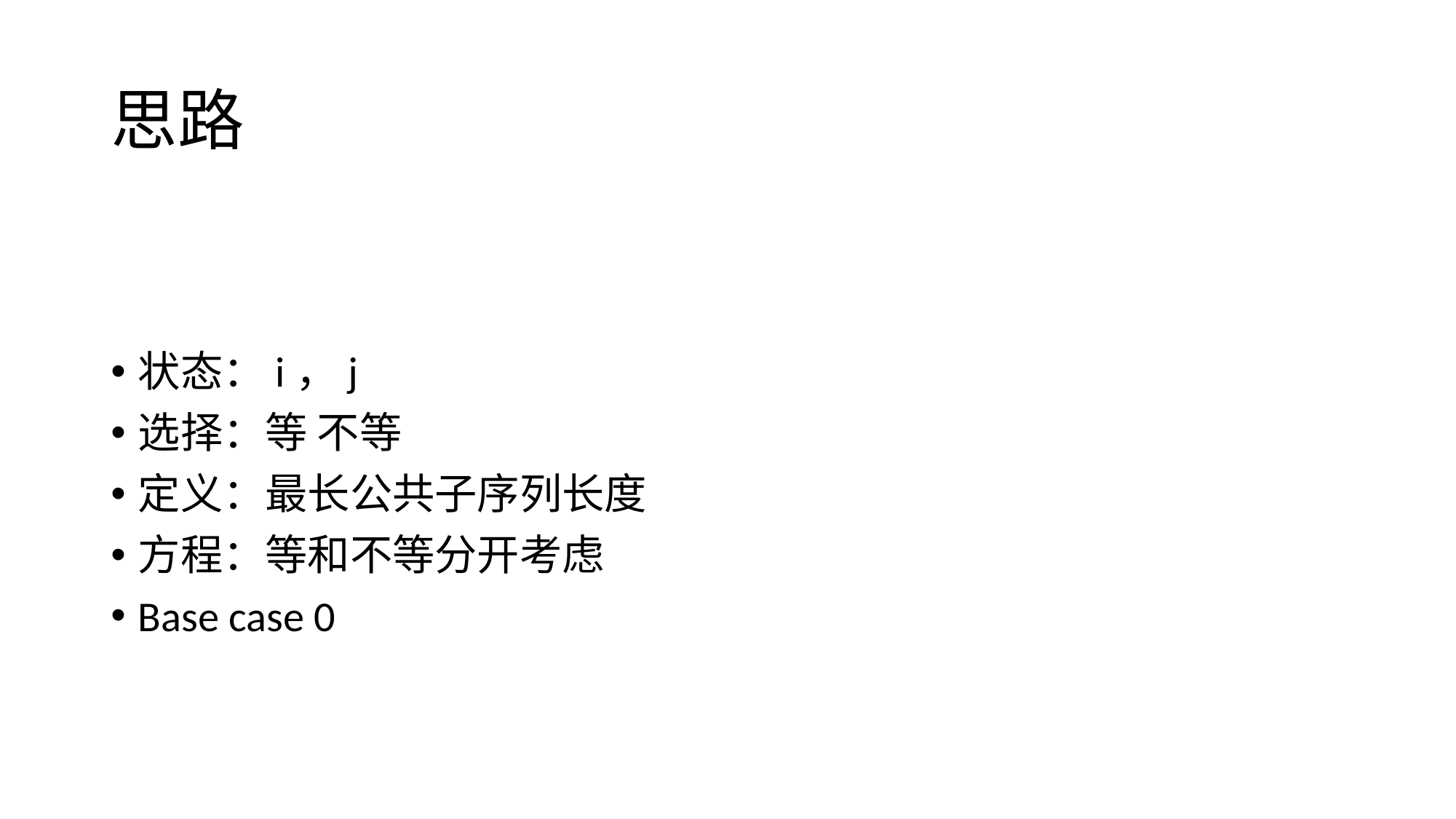

# 思路

状态：i，j
选择：等 不等
定义：最长公共子序列长度
方程：等和不等分开考虑
Base case 0